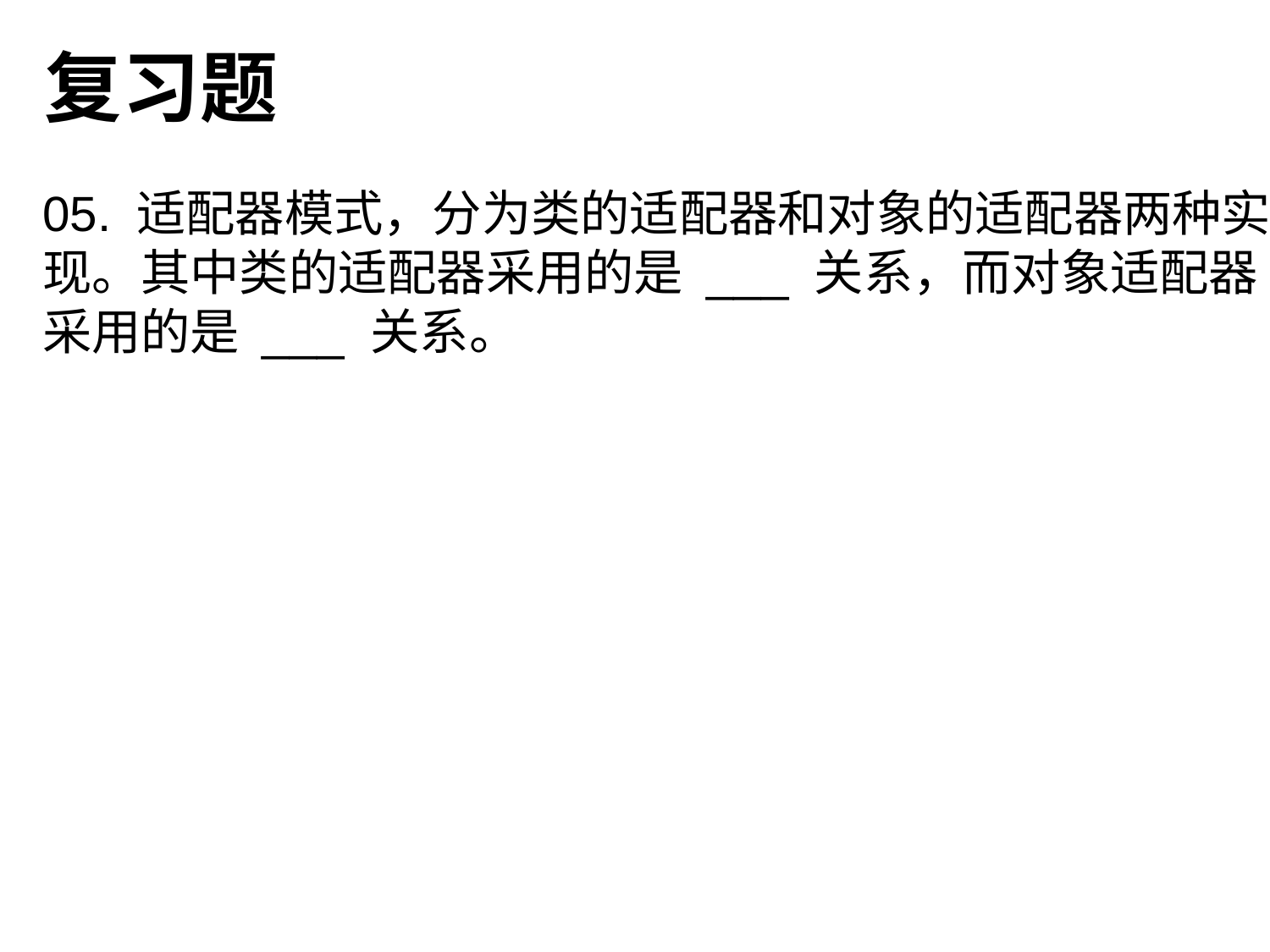

复习题
05. 适配器模式，分为类的适配器和对象的适配器两种实现。其中类的适配器采用的是 ___ 关系，而对象适配器采用的是 ___ 关系。